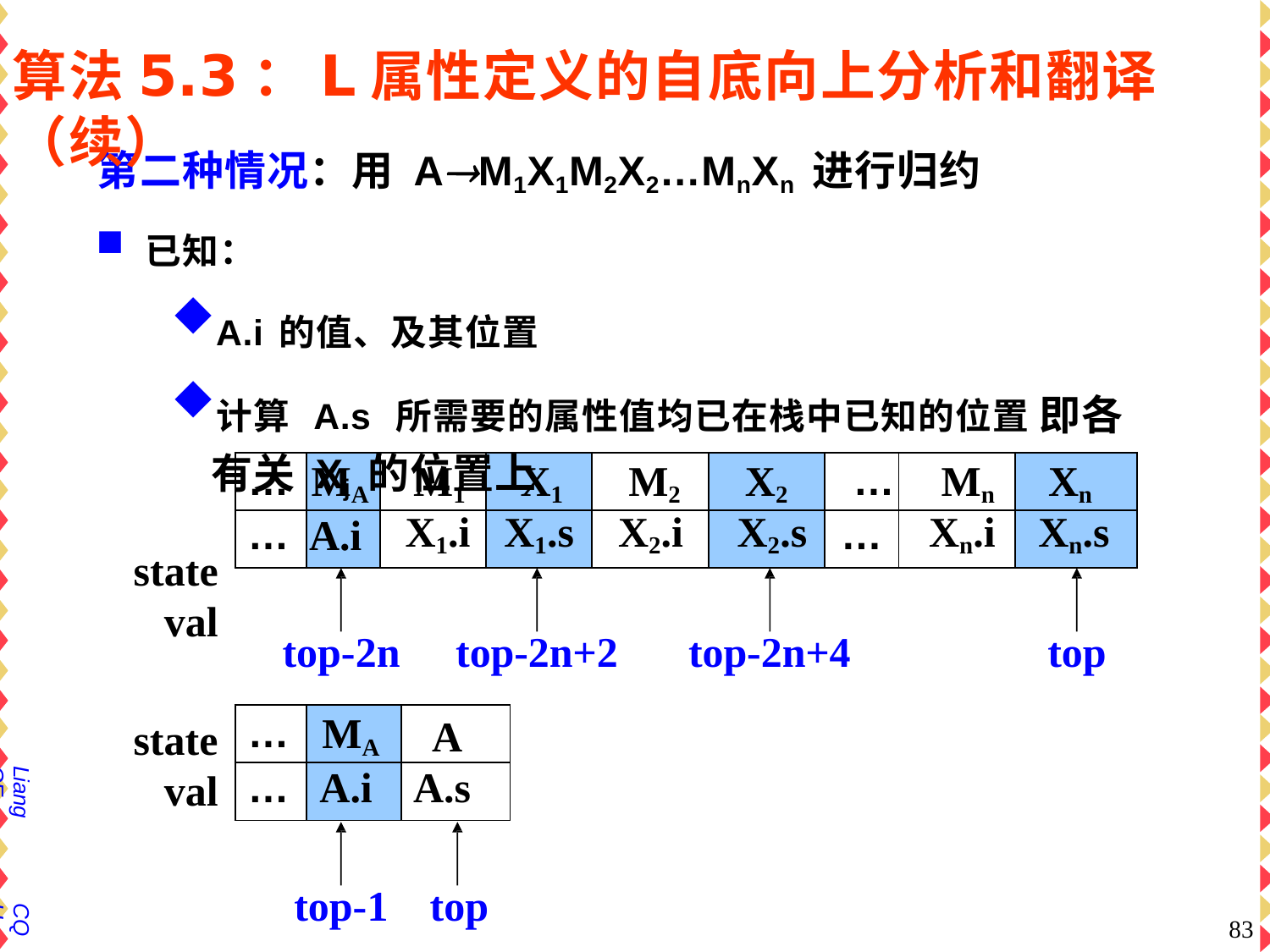

# 算法5.3：L属性定义的自底向上分析和翻译（续）
第二种情况：用 A→M1X1M2X2…MnXn 进行归约
已知：
A.i的值、及其位置
计算 A.s 所需要的属性值均已在栈中已知的位置 即各有关 Xj 的位置上
state
val
| … | MA | M1 | X1 | M2 | X2 | … | Mn | Xn |
| --- | --- | --- | --- | --- | --- | --- | --- | --- |
| … | A.i | X1.i | X1.s | X2.i | X2.s | … | Xn.i | Xn.s |

top-2n
top-2n+2
top-2n+4
top
| … | MA | A |
| --- | --- | --- |
| … | A.i | A.s |
state
val
Liang GE

top-1	top
CQU
83